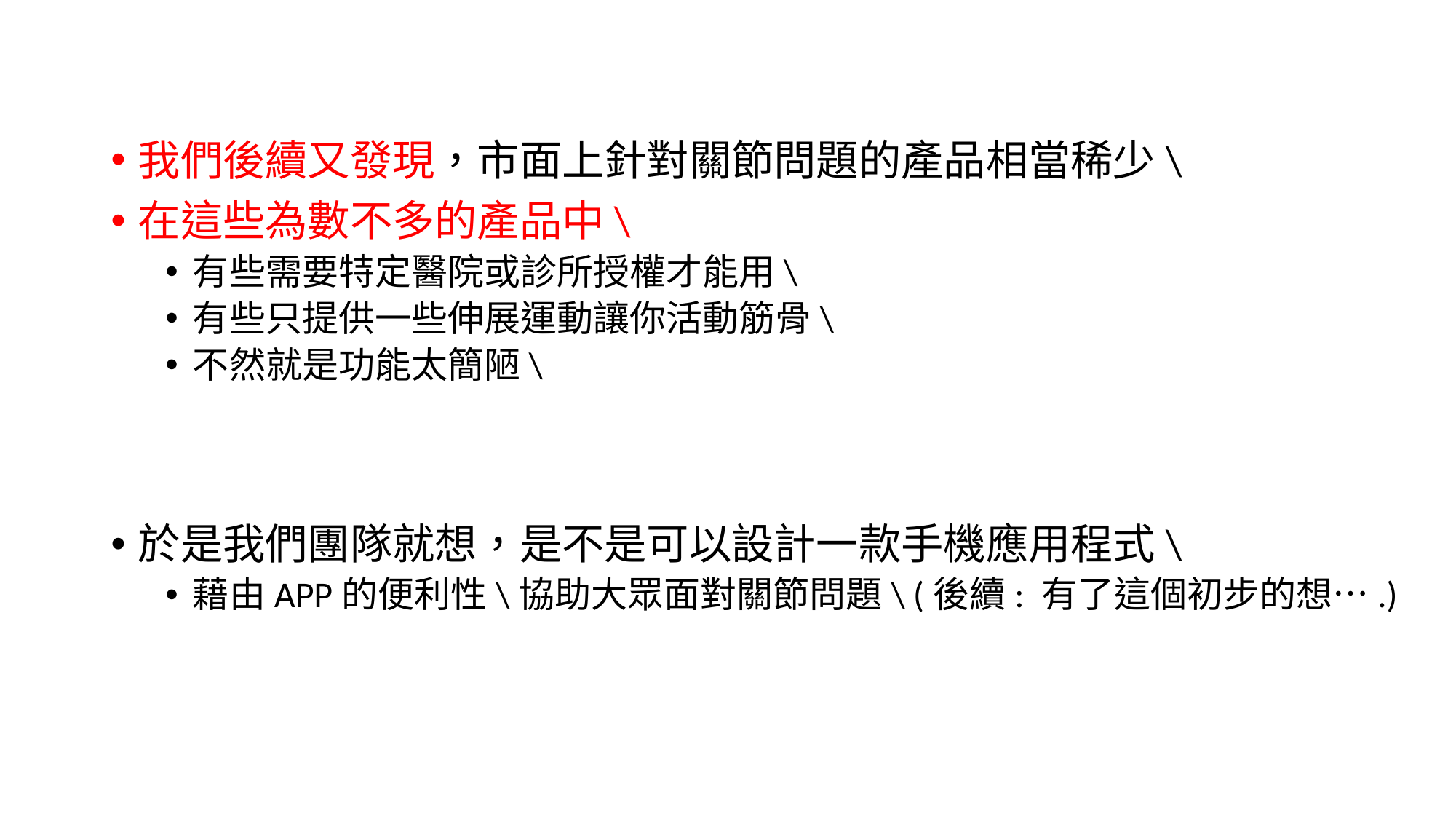

我們後續又發現，市面上針對關節問題的產品相當稀少\
在這些為數不多的產品中\
有些需要特定醫院或診所授權才能用\
有些只提供一些伸展運動讓你活動筋骨\
不然就是功能太簡陋\

於是我們團隊就想，是不是可以設計一款手機應用程式\
藉由APP的便利性\協助大眾面對關節問題\ (後續: 有了這個初步的想….)